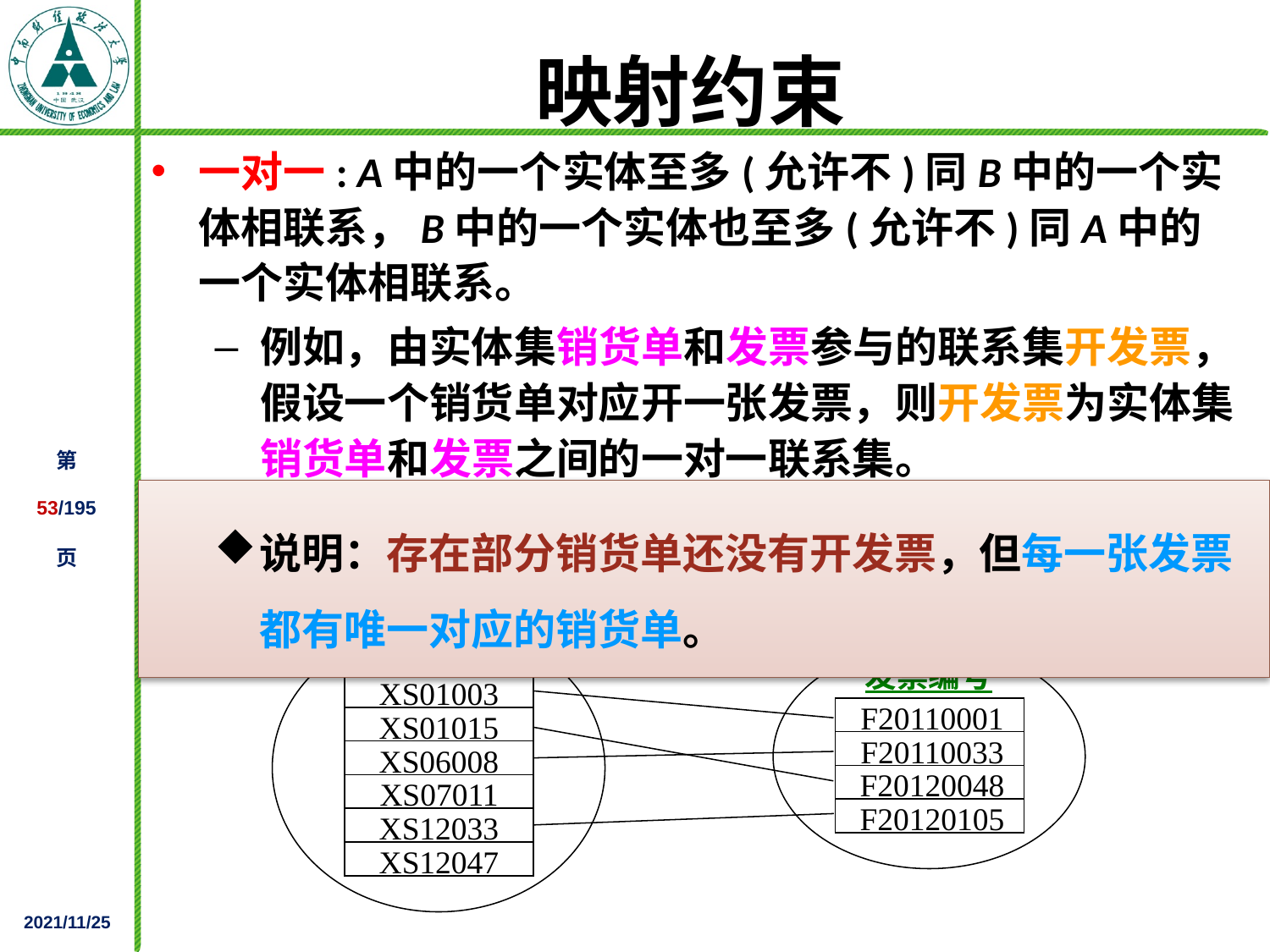

# 映射约束
一对一: A中的一个实体至多(允许不)同B中的一个实体相联系，B中的一个实体也至多(允许不)同A中的一个实体相联系。
例如，由实体集销货单和发票参与的联系集开发票，假设一个销货单对应开一张发票，则开发票为实体集销货单和发票之间的一对一联系集。
说明：存在部分销货单还没有开发票，但每一张发票都有唯一对应的销货单。

销货单
发票

销货单号
XS01003
XS01015
XS06008
XS07011
XS12033
XS12047

发票编号

F20110001

F20110033

F20120048
F20120105

2021/11/25